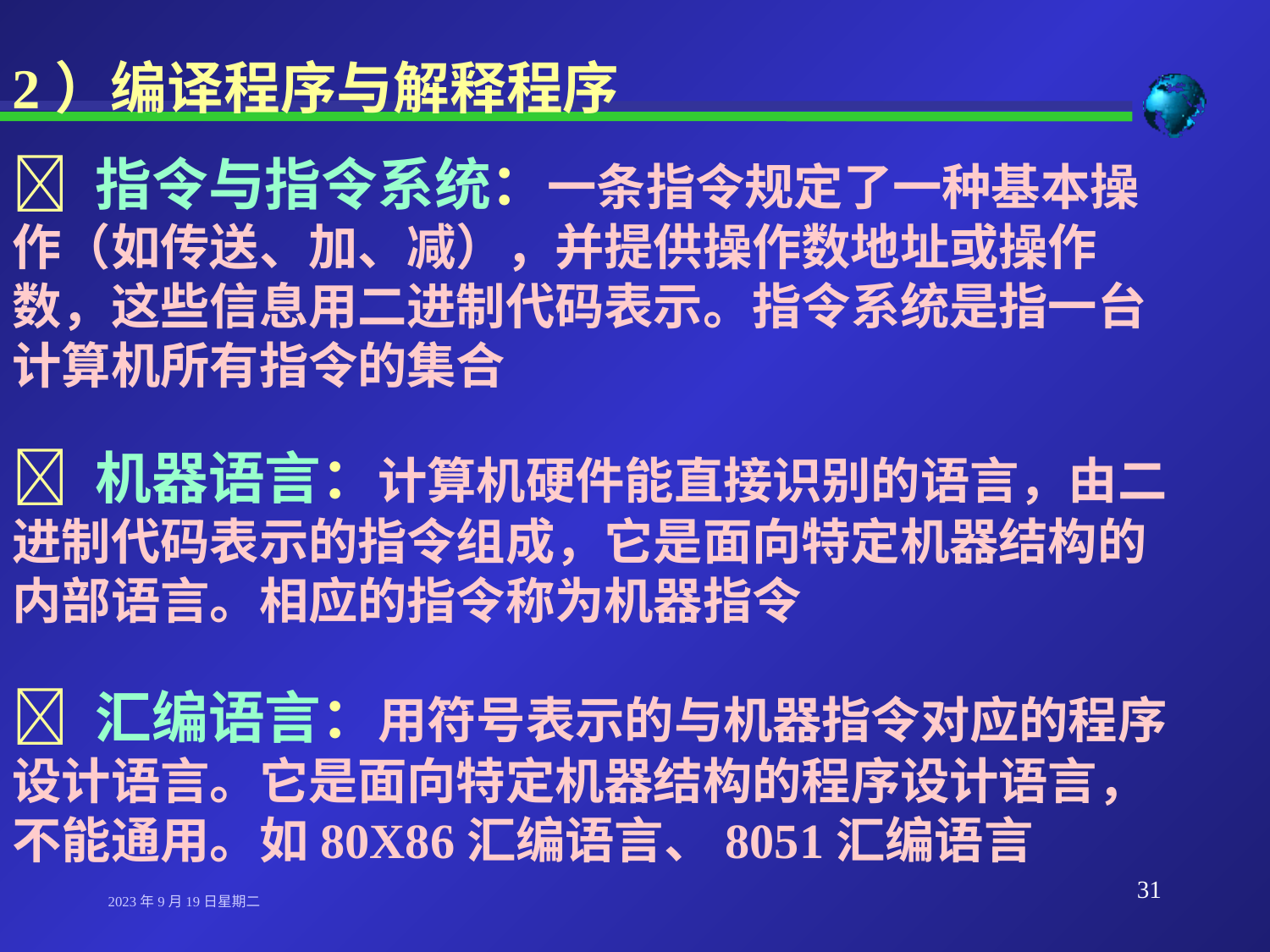

2）编译程序与解释程序
• 指令与指令系统：一条指令规定了一种基本操作（如传送、加、减），并提供操作数地址或操作数，这些信息用二进制代码表示。指令系统是指一台计算机所有指令的集合
• 机器语言：计算机硬件能直接识别的语言，由二进制代码表示的指令组成，它是面向特定机器结构的内部语言。相应的指令称为机器指令
• 汇编语言：用符号表示的与机器指令对应的程序设计语言。它是面向特定机器结构的程序设计语言，不能通用。如80X86汇编语言、8051汇编语言
31
2023年9月19日星期二